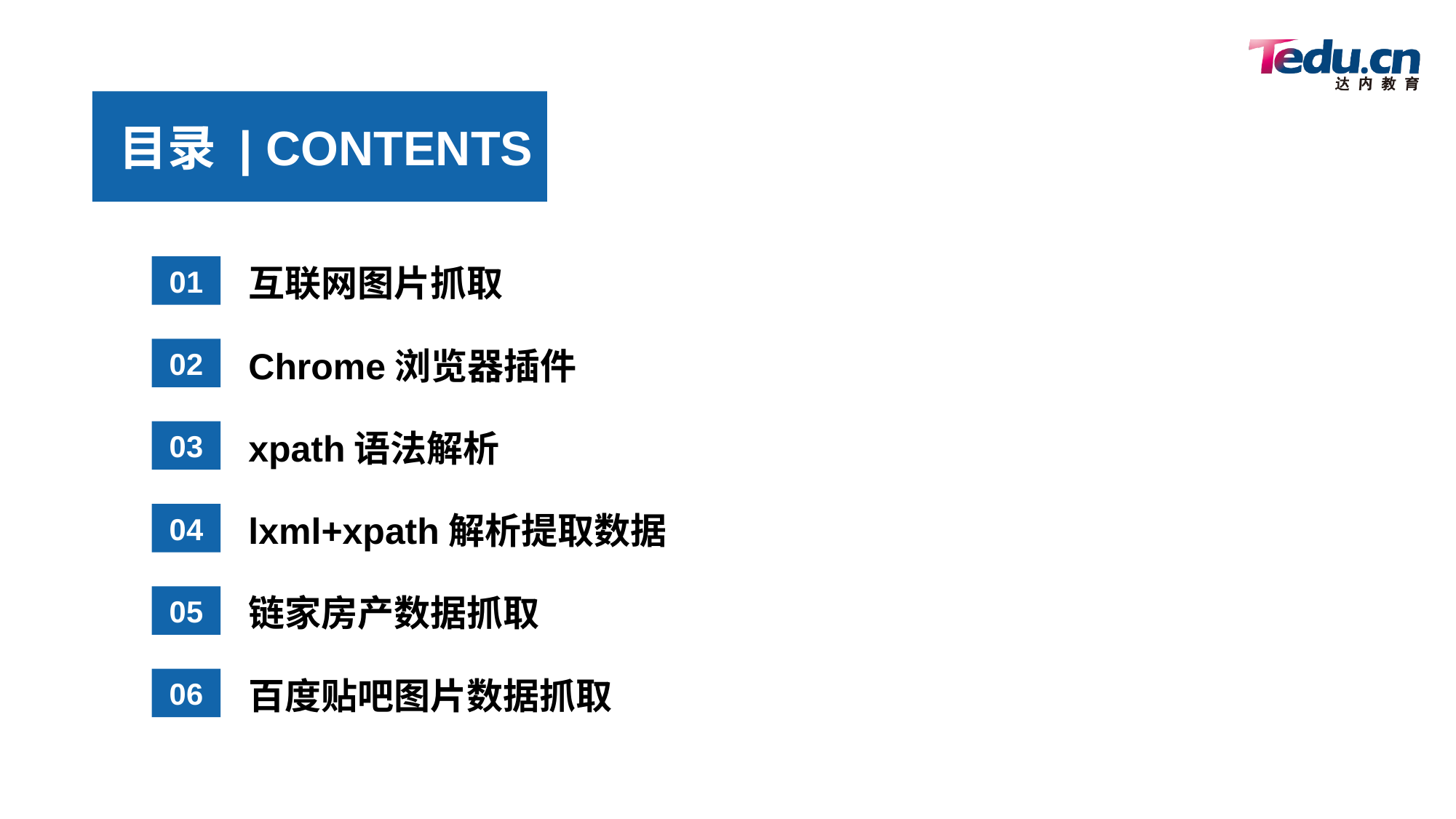

互联网图片抓取
Chrome浏览器插件
xpath语法解析
lxml+xpath解析提取数据
链家房产数据抓取
百度贴吧图片数据抓取